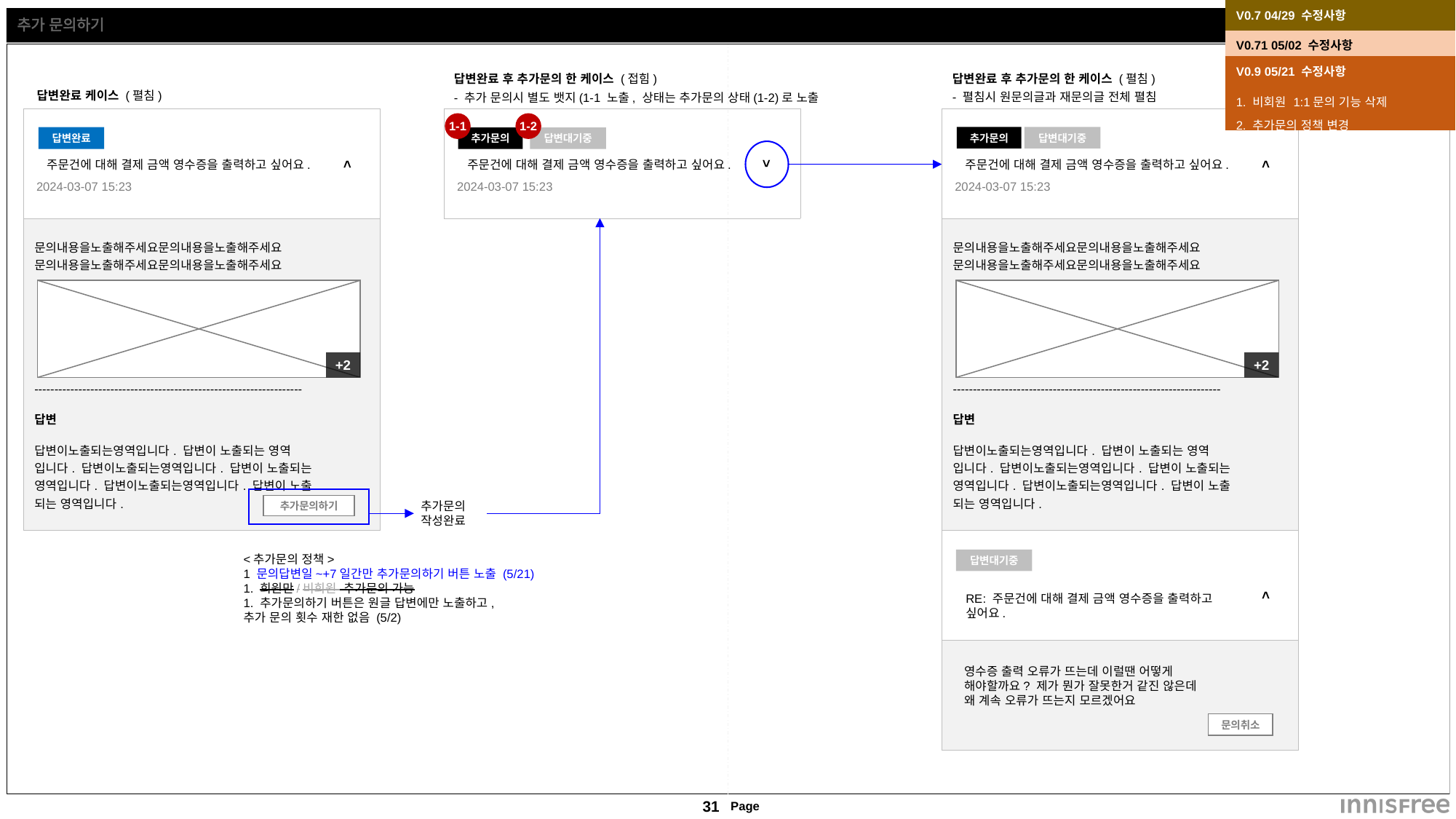

| V0.7 04/29 수정사항 |
| --- |
| 1. 추가문의 케이스 장표 추가 |
# 추가 문의하기
| V0.71 05/02 수정사항 |
| --- |
| 1. 추가문의 정책 업데이트 |
| V0.9 05/21 수정사항 |
| --- |
| 1. 비회원 1:1문의 기능 삭제 2. 추가문의 정책 변경 |
답변완료 후 추가문의 한 케이스 (펼침)
- 펼침시 원문의글과 재문의글 전체 펼침
답변완료 후 추가문의 한 케이스 (접힘)
- 추가 문의시 별도 뱃지(1-1 노출, 상태는 추가문의 상태(1-2)로 노출
답변완료 케이스 (펼침)
|  |
| --- |
| 문의내용을노출해주세요문의내용을노출해주세요 문의내용을노출해주세요문의내용을노출해주세요 ------------------------------------------------------------------- 답변 답변이노출되는영역입니다. 답변이 노출되는 영역 입니다. 답변이노출되는영역입니다. 답변이 노출되는 영역입니다. 답변이노출되는영역입니다. 답변이 노출 되는 영역입니다. |
|  |
| --- |
|  |
| --- |
| 문의내용을노출해주세요문의내용을노출해주세요 문의내용을노출해주세요문의내용을노출해주세요 ------------------------------------------------------------------- 답변 답변이노출되는영역입니다. 답변이 노출되는 영역 입니다. 답변이노출되는영역입니다. 답변이 노출되는 영역입니다. 답변이노출되는영역입니다. 답변이 노출 되는 영역입니다. |
|  |
|  |
1-1
1-2
추가문의
답변대기중
답변완료
추가문의
답변대기중

>
>
>
주문건에 대해 결제 금액 영수증을 출력하고 싶어요.
주문건에 대해 결제 금액 영수증을 출력하고 싶어요.
주문건에 대해 결제 금액 영수증을 출력하고 싶어요.
2024-03-07 15:23
2024-03-07 15:23
2024-03-07 15:23

+2
+2

추가문의
작성완료
추가문의하기
<추가문의 정책>
1 문의답변일~+7일간만 추가문의하기 버튼 노출 (5/21)
1. 회원만/비회원  추가문의 가능
1. 추가문의하기 버튼은 원글 답변에만 노출하고,
추가 문의 횟수 재한 없음 (5/2)

답변대기중
>
RE: 주문건에 대해 결제 금액 영수증을 출력하고
싶어요.
영수증 출력 오류가 뜨는데 이럴땐 어떻게
해야할까요? 제가 뭔가 잘못한거 같진 않은데
왜 계속 오류가 뜨는지 모르겠어요
문의취소